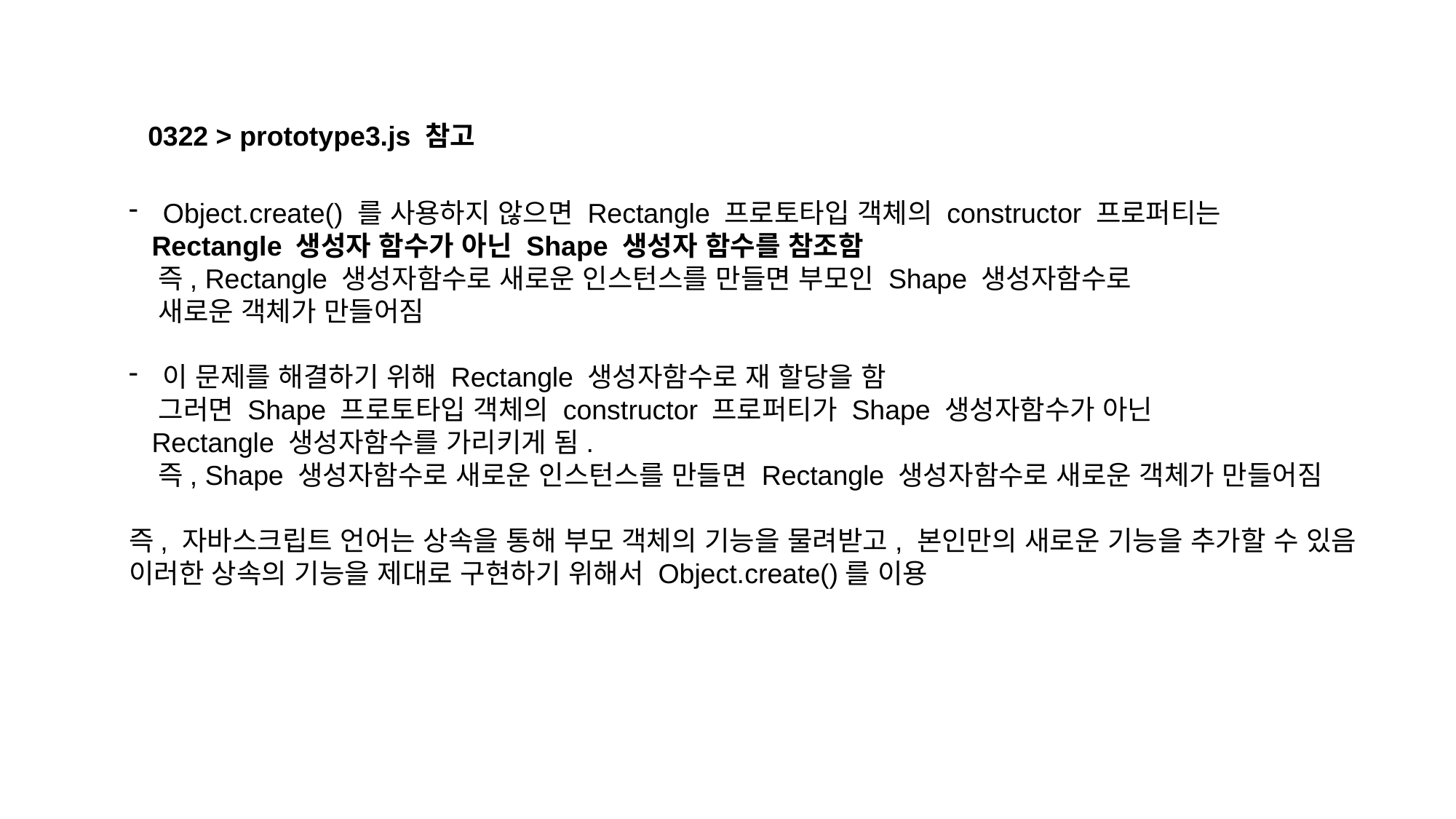

0322 > prototype3.js 참고
Object.create() 를 사용하지 않으면 Rectangle 프로토타입 객체의 constructor 프로퍼티는
   Rectangle 생성자 함수가 아닌 Shape 생성자 함수를 참조함
   즉, Rectangle 생성자함수로 새로운 인스턴스를 만들면 부모인 Shape 생성자함수로
   새로운 객체가 만들어짐

이 문제를 해결하기 위해 Rectangle 생성자함수로 재 할당을 함
   그러면 Shape 프로토타입 객체의 constructor 프로퍼티가 Shape 생성자함수가 아닌
   Rectangle 생성자함수를 가리키게 됨.
   즉, Shape 생성자함수로 새로운 인스턴스를 만들면 Rectangle 생성자함수로 새로운 객체가 만들어짐

즉, 자바스크립트 언어는 상속을 통해 부모 객체의 기능을 물려받고, 본인만의 새로운 기능을 추가할 수 있음
이러한 상속의 기능을 제대로 구현하기 위해서 Object.create()를 이용